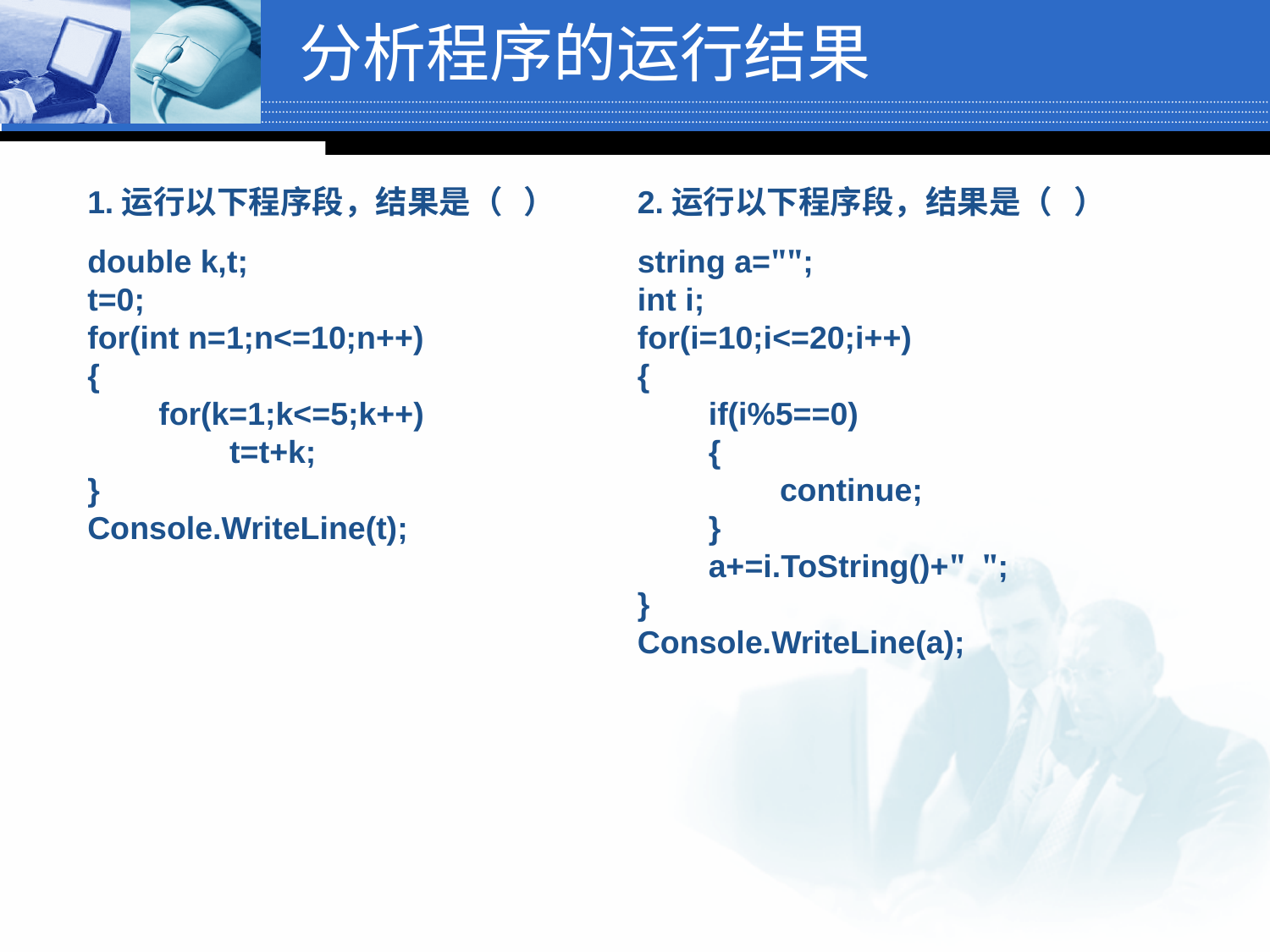

# 分析程序的运行结果
1.运行以下程序段，结果是（   ）
double k,t;
t=0;
for(int n=1;n<=10;n++)
{
        for(k=1;k<=5;k++)
                t=t+k;
}
Console.WriteLine(t);

2.运行以下程序段，结果是（   ）
string a="";
int i;
for(i=10;i<=20;i++)
{
        if(i%5==0)
        {
                continue;
        }
        a+=i.ToString()+"  ";
}
Console.WriteLine(a);